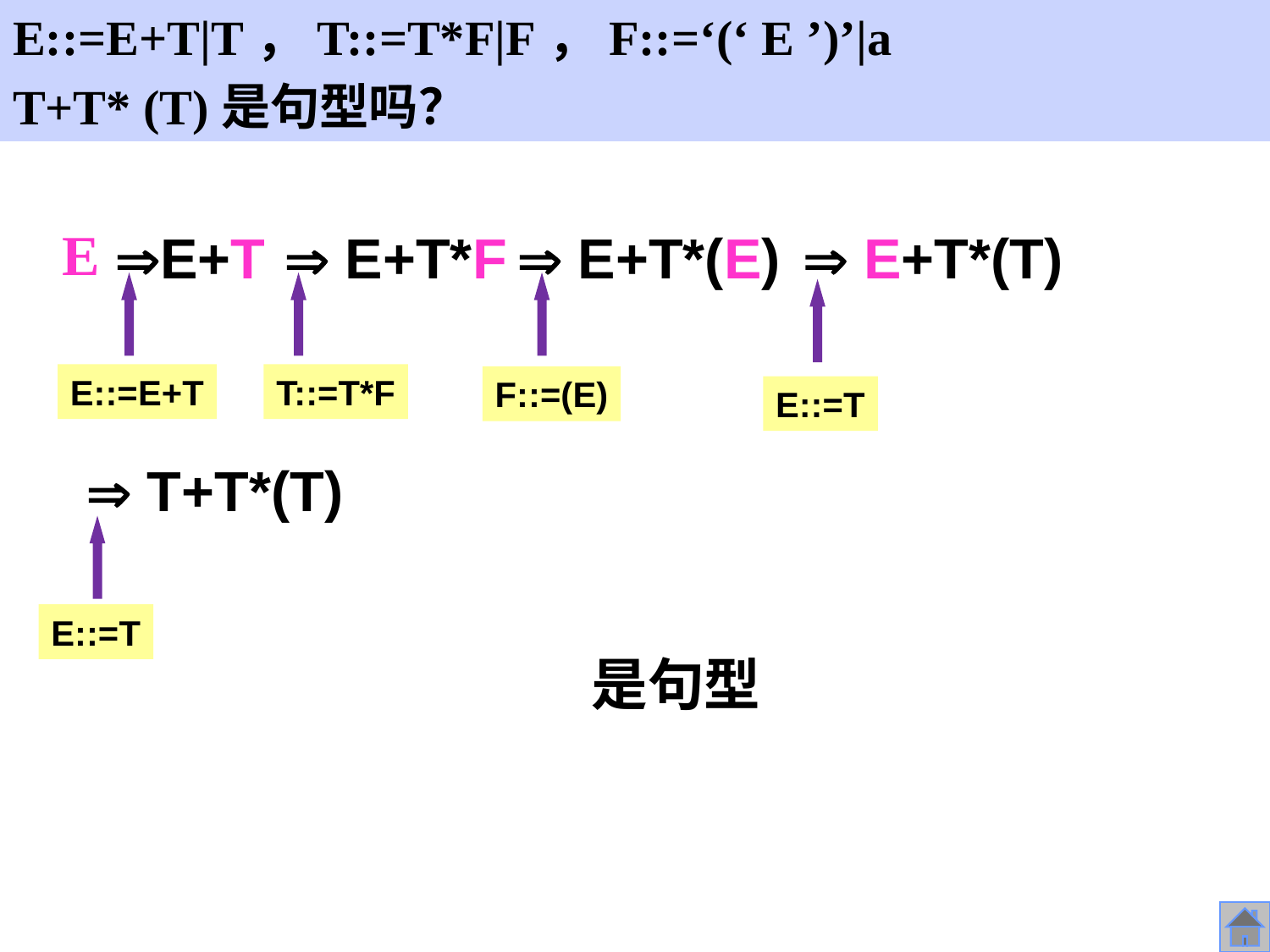

E::=E+T|T，T::=T*F|F，F::=‘(‘ E ’)’|a
T+T* (T)是句型吗？
⇒E+T
⇒ E+T*F
⇒ E+T*(E)
⇒ E+T*(T)
E

E::=E+T
T::=T*F
F::=(E)
E::=T
⇒ T+T*(T)

E::=T
是句型